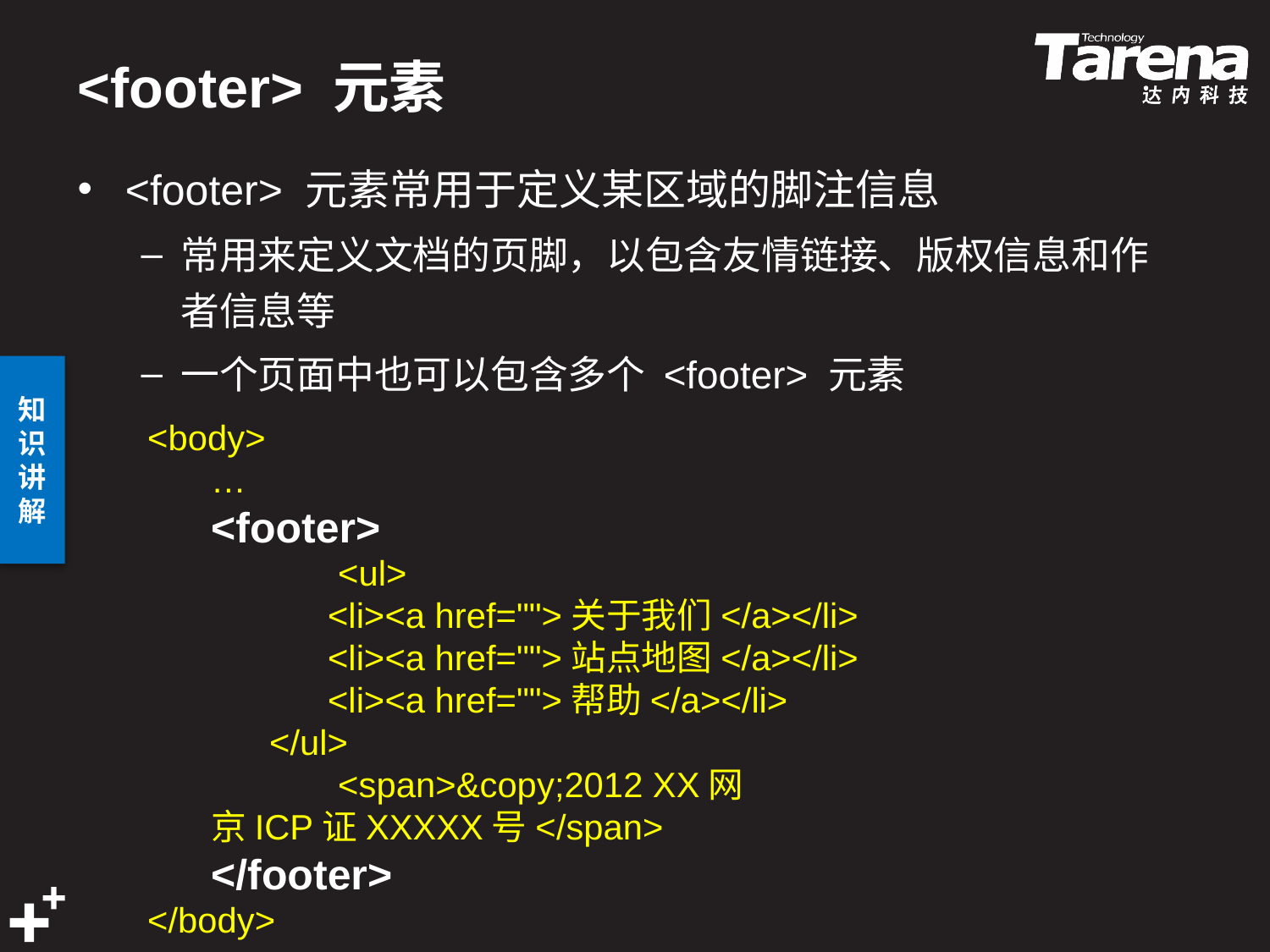

# <footer> 元素
<footer> 元素常用于定义某区域的脚注信息
常用来定义文档的页脚，以包含友情链接、版权信息和作者信息等
一个页面中也可以包含多个 <footer> 元素
<body>
…
<footer>
	<ul>
            <li><a href="">关于我们</a></li>
            <li><a href="">站点地图</a></li>
            <li><a href="">帮助</a></li>
      </ul>
	<span>&copy;2012 XX网  京ICP证XXXXX号</span>
</footer>
</body>